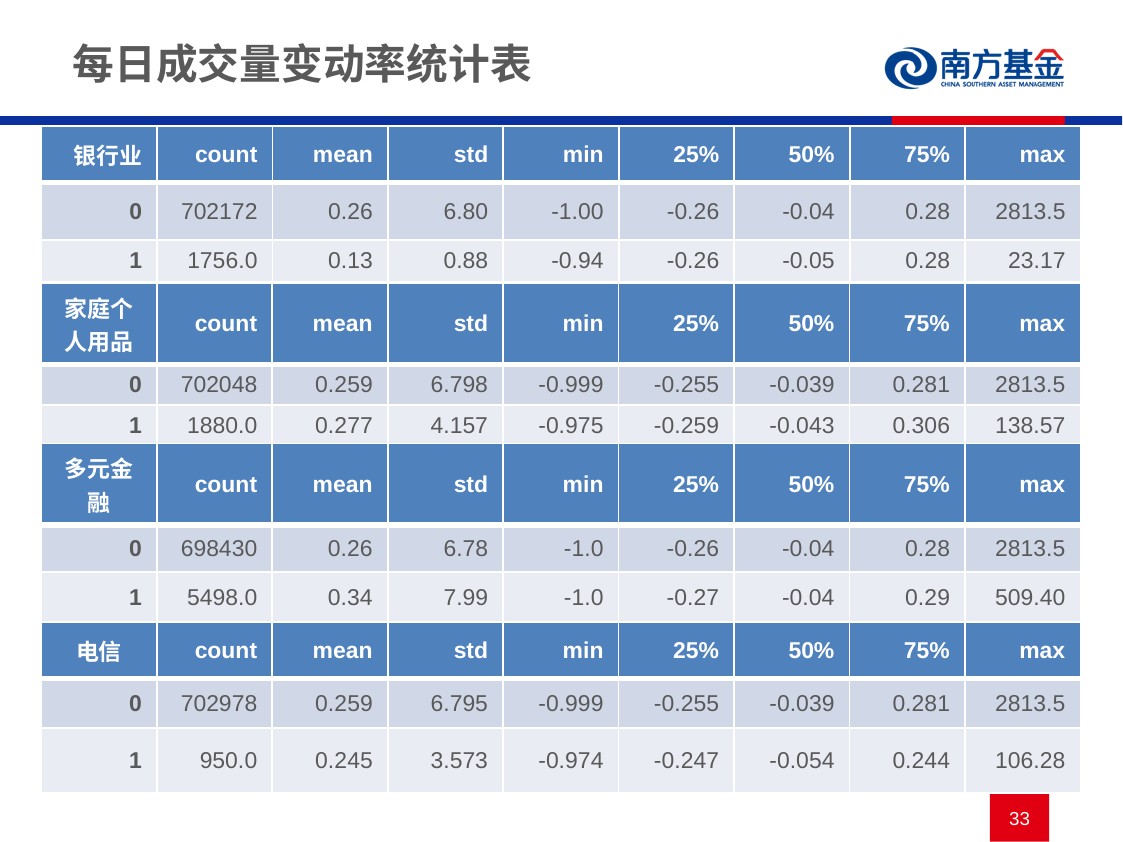

# 每日成交量变动率统计表
| 银行业 | count | mean | std | min | 25% | 50% | 75% | max |
| --- | --- | --- | --- | --- | --- | --- | --- | --- |
| 0 | 702172 | 0.26 | 6.80 | -1.00 | -0.26 | -0.04 | 0.28 | 2813.5 |
| 1 | 1756.0 | 0.13 | 0.88 | -0.94 | -0.26 | -0.05 | 0.28 | 23.17 |
| 家庭个人用品 | count | mean | std | min | 25% | 50% | 75% | max |
| --- | --- | --- | --- | --- | --- | --- | --- | --- |
| 0 | 702048 | 0.259 | 6.798 | -0.999 | -0.255 | -0.039 | 0.281 | 2813.5 |
| 1 | 1880.0 | 0.277 | 4.157 | -0.975 | -0.259 | -0.043 | 0.306 | 138.57 |
| 多元金融 | count | mean | std | min | 25% | 50% | 75% | max |
| --- | --- | --- | --- | --- | --- | --- | --- | --- |
| 0 | 698430 | 0.26 | 6.78 | -1.0 | -0.26 | -0.04 | 0.28 | 2813.5 |
| 1 | 5498.0 | 0.34 | 7.99 | -1.0 | -0.27 | -0.04 | 0.29 | 509.40 |
| 电信 | count | mean | std | min | 25% | 50% | 75% | max |
| --- | --- | --- | --- | --- | --- | --- | --- | --- |
| 0 | 702978 | 0.259 | 6.795 | -0.999 | -0.255 | -0.039 | 0.281 | 2813.5 |
| 1 | 950.0 | 0.245 | 3.573 | -0.974 | -0.247 | -0.054 | 0.244 | 106.28 |
33